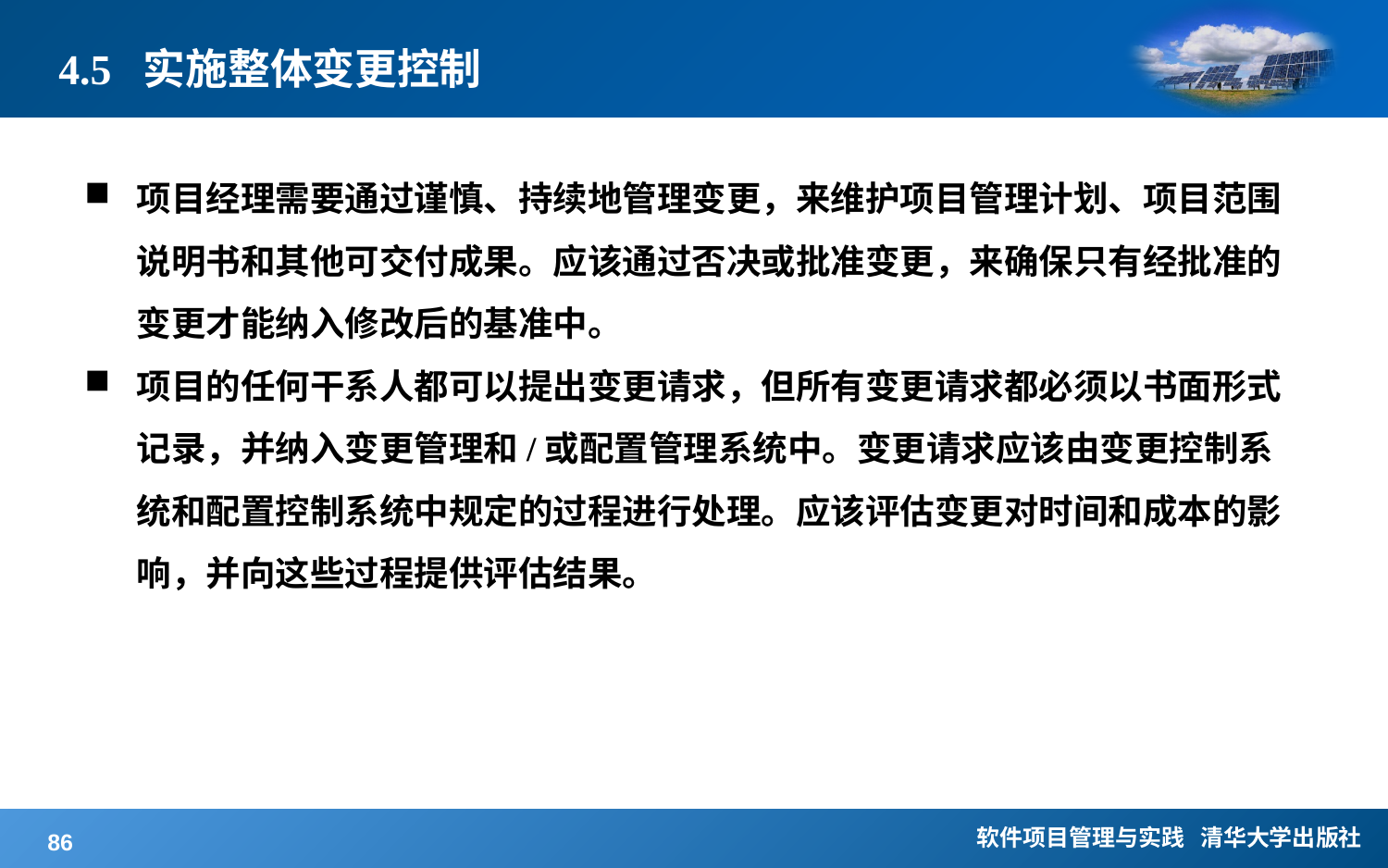

# 4.5  实施整体变更控制
项目经理需要通过谨慎、持续地管理变更，来维护项目管理计划、项目范围说明书和其他可交付成果。应该通过否决或批准变更，来确保只有经批准的变更才能纳入修改后的基准中。
项目的任何干系人都可以提出变更请求，但所有变更请求都必须以书面形式记录，并纳入变更管理和/或配置管理系统中。变更请求应该由变更控制系统和配置控制系统中规定的过程进行处理。应该评估变更对时间和成本的影响，并向这些过程提供评估结果。